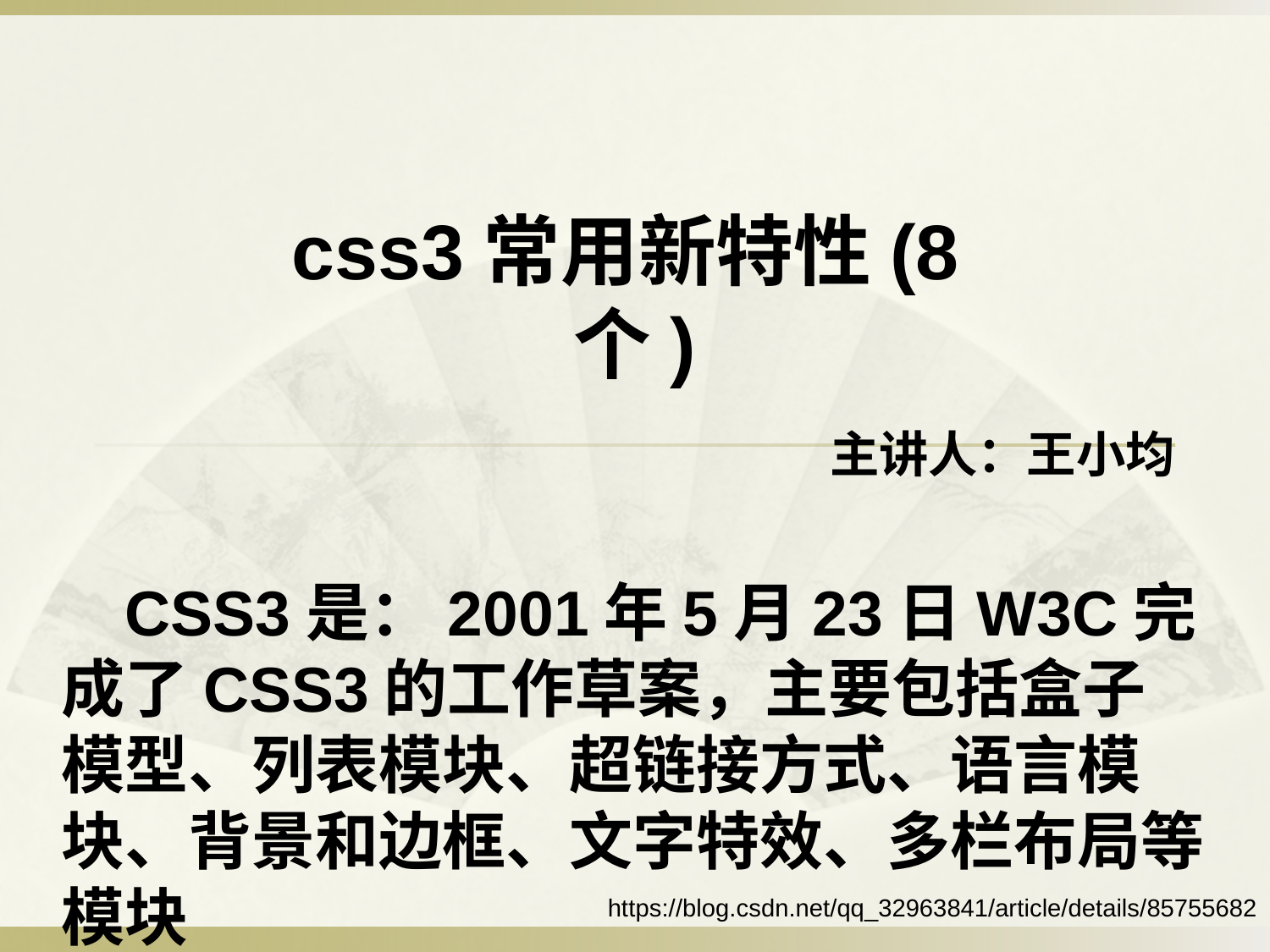

css3常用新特性(8个)
主讲人：王小均
CSS3是：2001年5月23日W3C完成了CSS3的工作草案，主要包括盒子模型、列表模块、超链接方式、语言模块、背景和边框、文字特效、多栏布局等模块
https://blog.csdn.net/qq_32963841/article/details/85755682